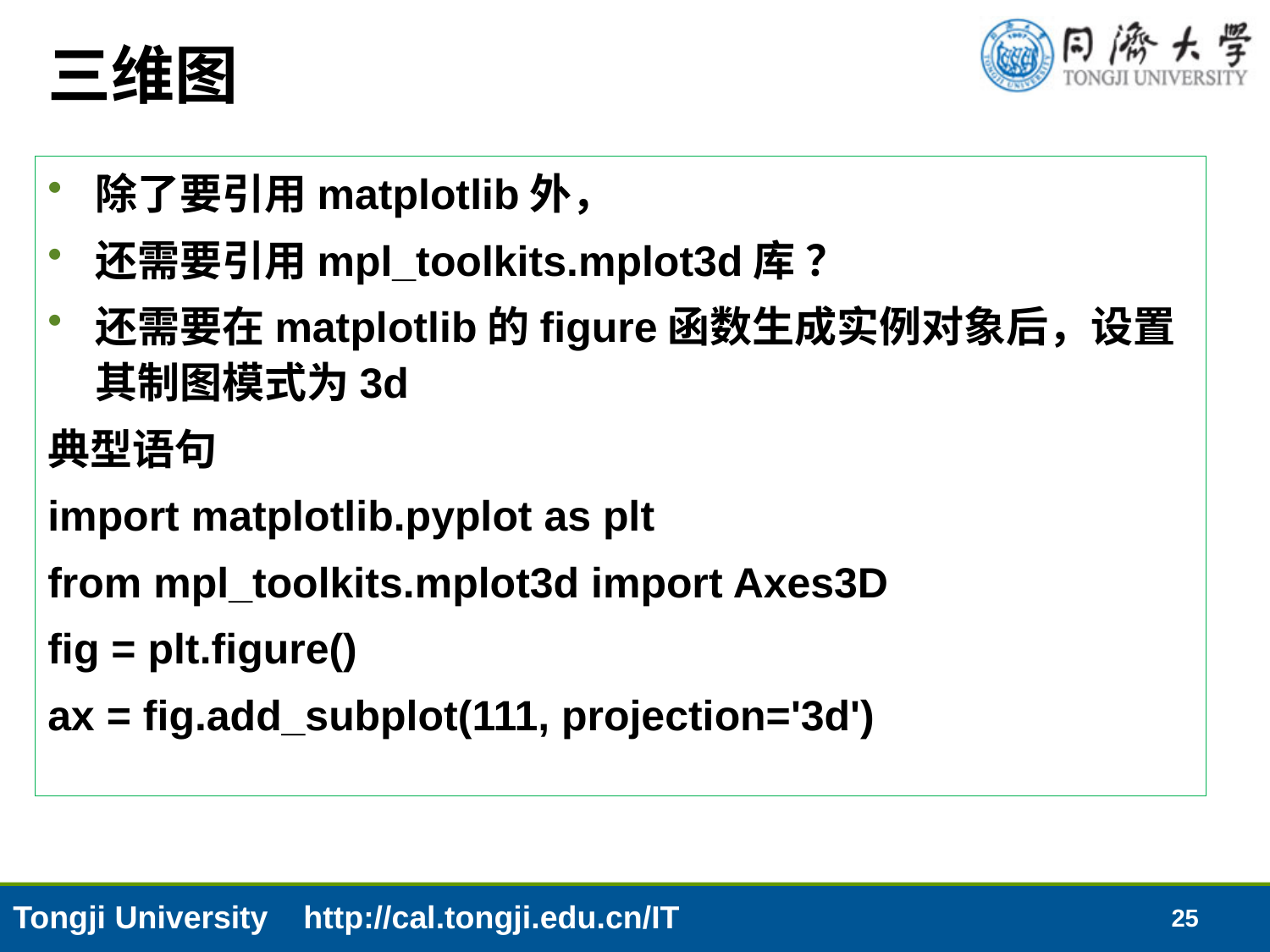

# 三维图
除了要引用matplotlib外，
还需要引用mpl_toolkits.mplot3d库 ？
还需要在matplotlib的figure函数生成实例对象后，设置其制图模式为3d
典型语句
import matplotlib.pyplot as plt
from mpl_toolkits.mplot3d import Axes3D
fig = plt.figure()
ax = fig.add_subplot(111, projection='3d')